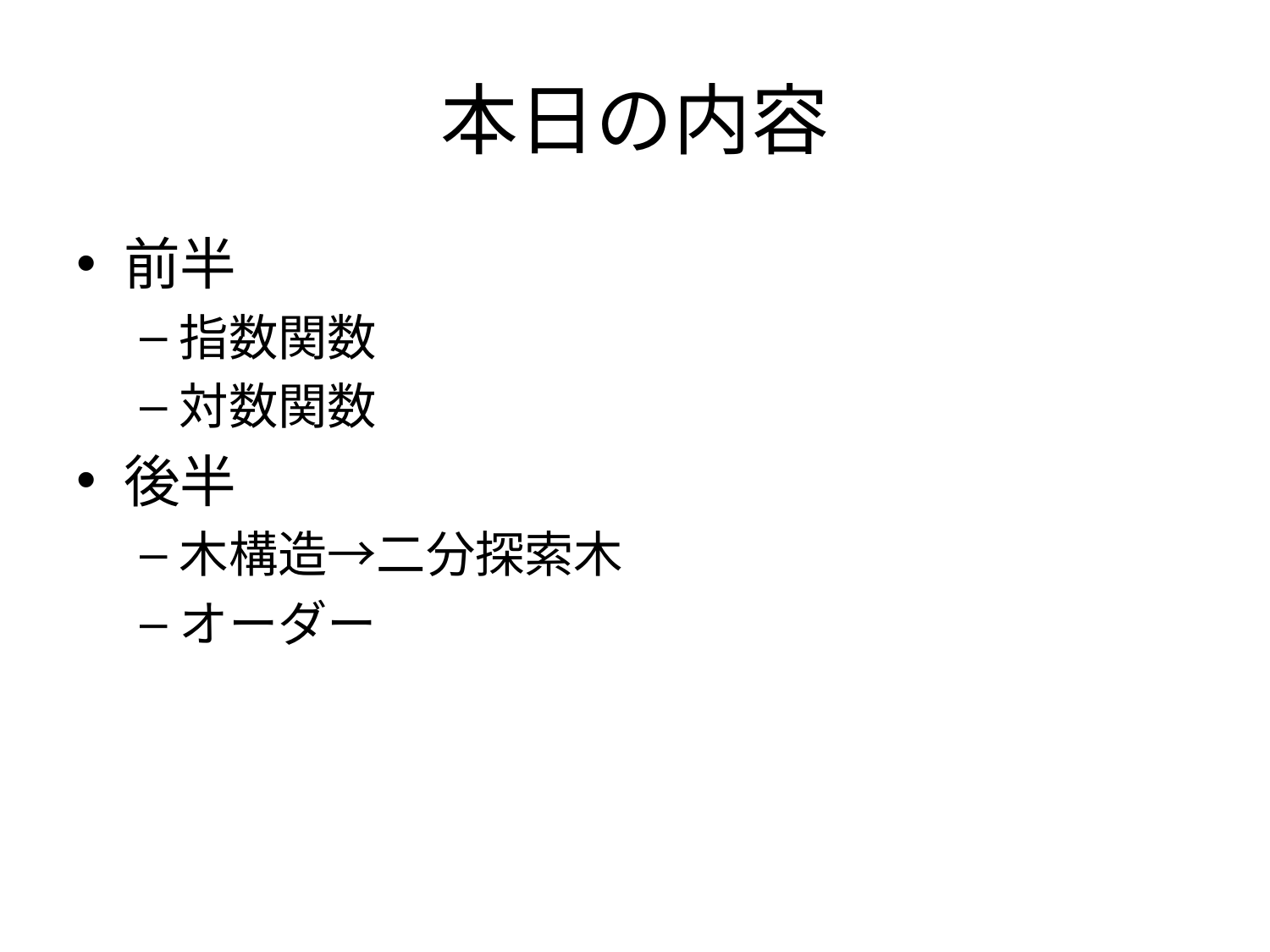

# 本日の内容
前半
指数関数
対数関数
後半
木構造→二分探索木
オーダー